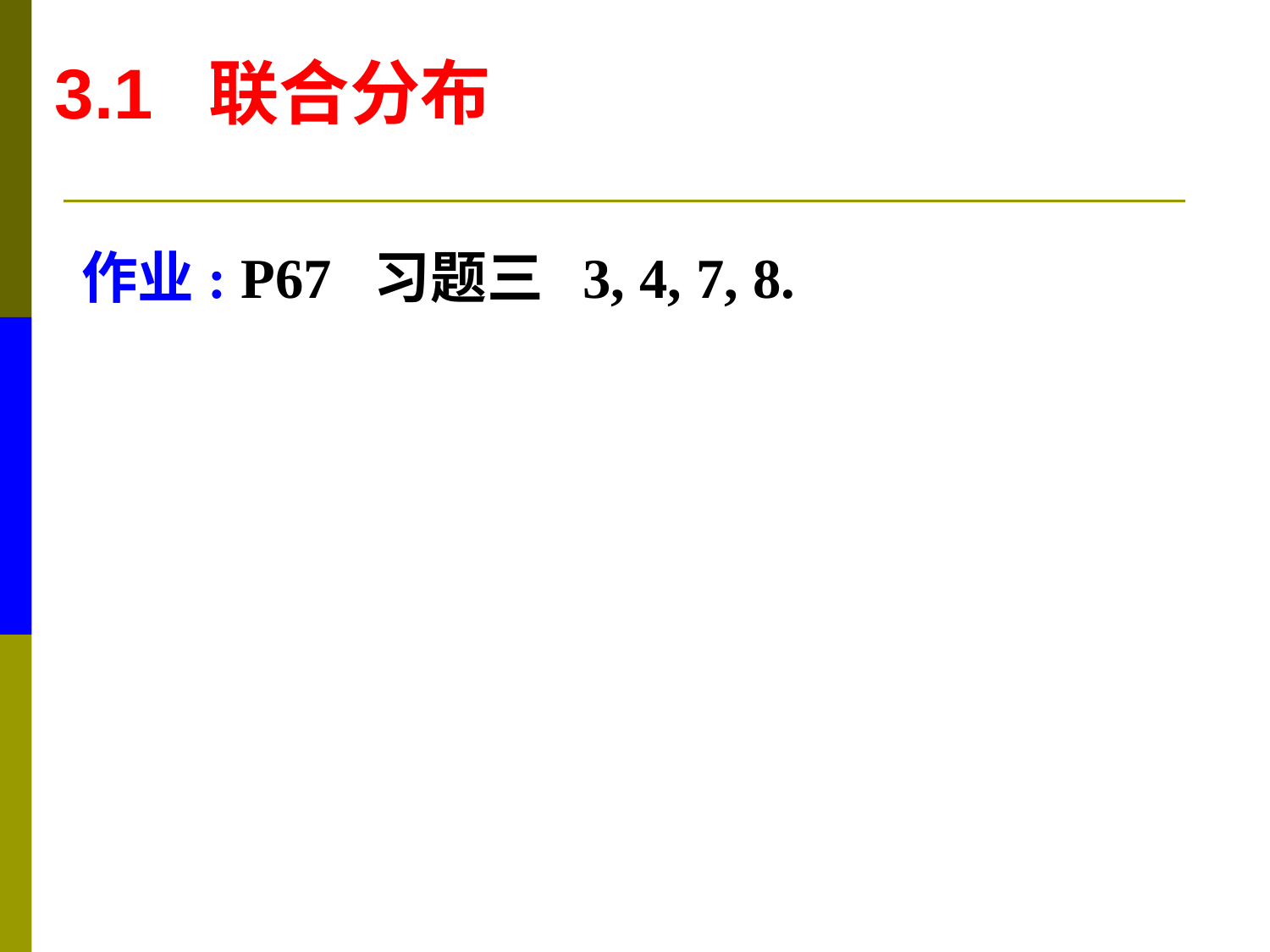

3.1  联合分布
作业: P67  习题三  3, 4, 7, 8.